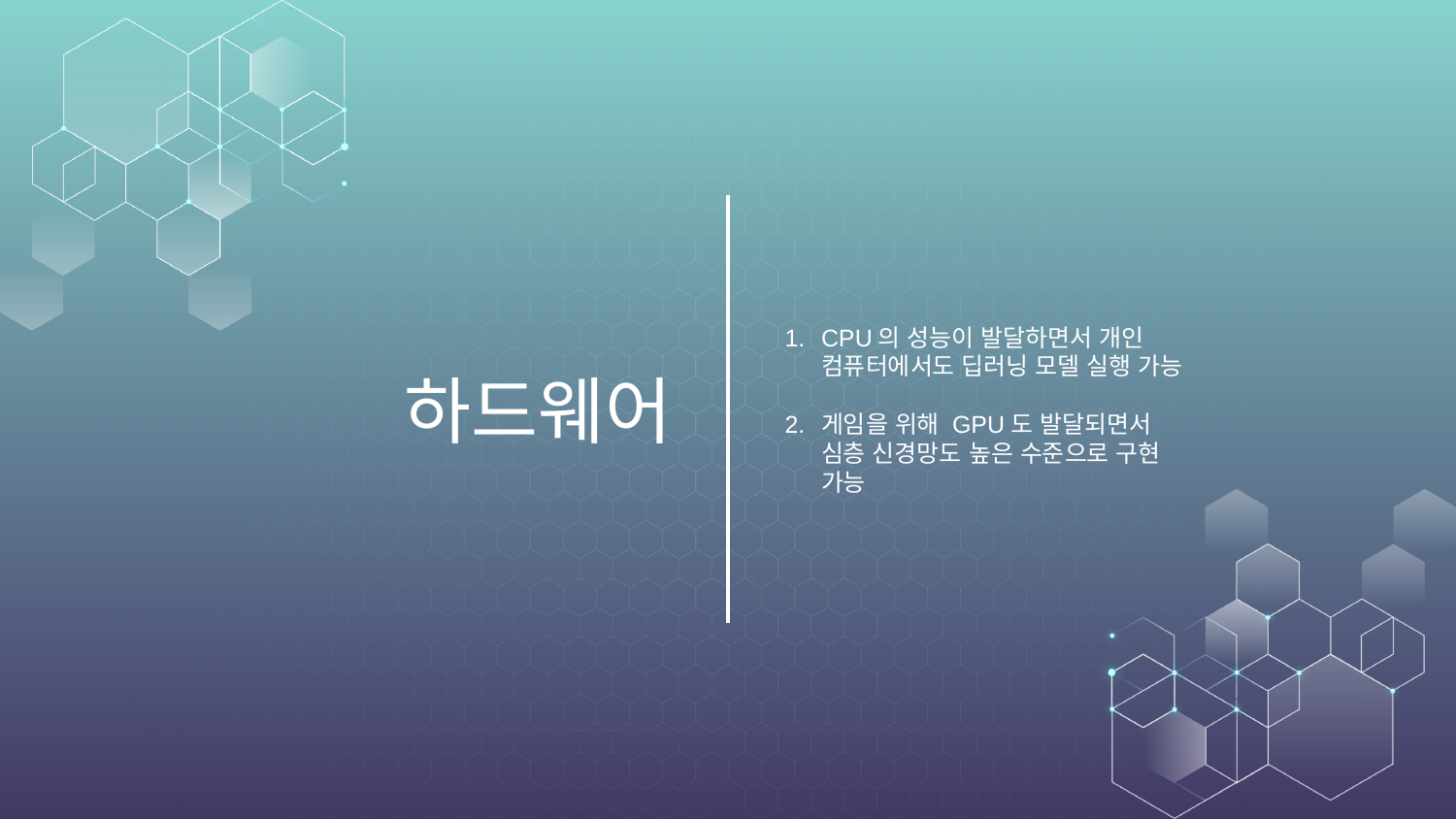

CPU의 성능이 발달하면서 개인 컴퓨터에서도 딥러닝 모델 실행 가능

게임을 위해 GPU도 발달되면서 심층 신경망도 높은 수준으로 구현 가능
# 하드웨어